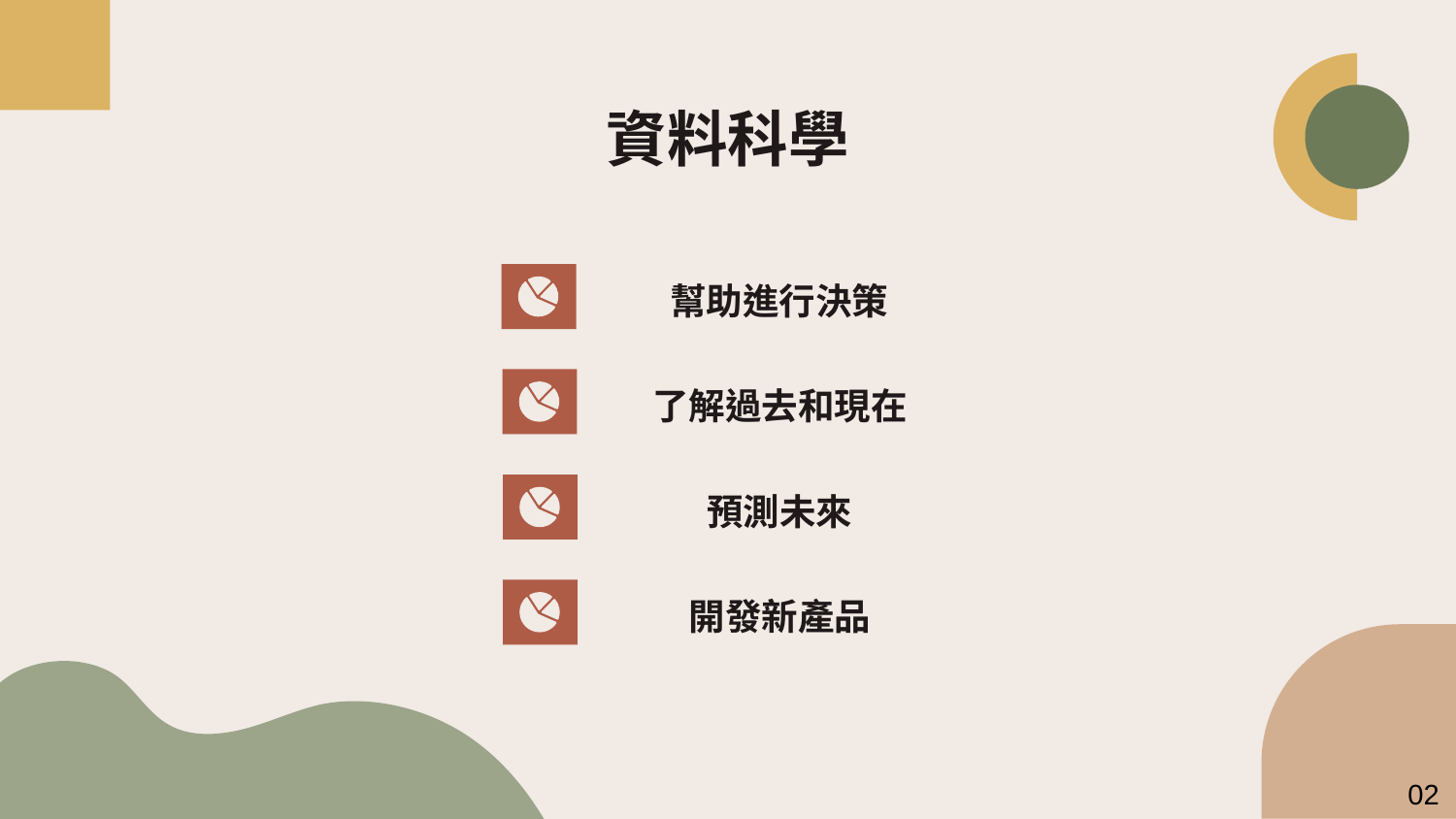

# 資料科學

幫助進行決策

了解過去和現在

預測未來

開發新產品
02